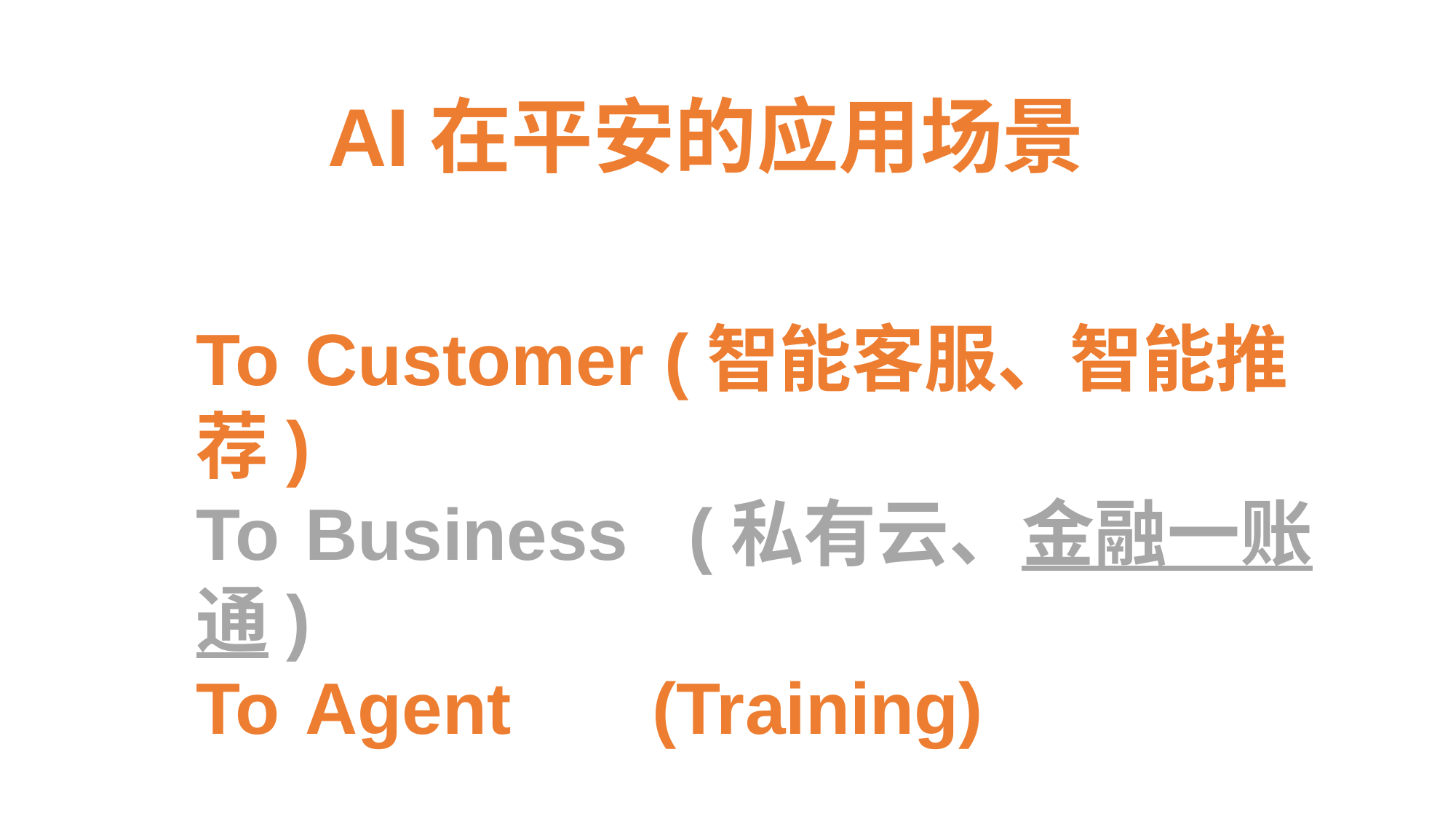

AI在平安的应用场景
To 	Customer (智能客服、智能推荐)
To 	Business   (私有云、金融一账通)
To 	Agent       (Training)